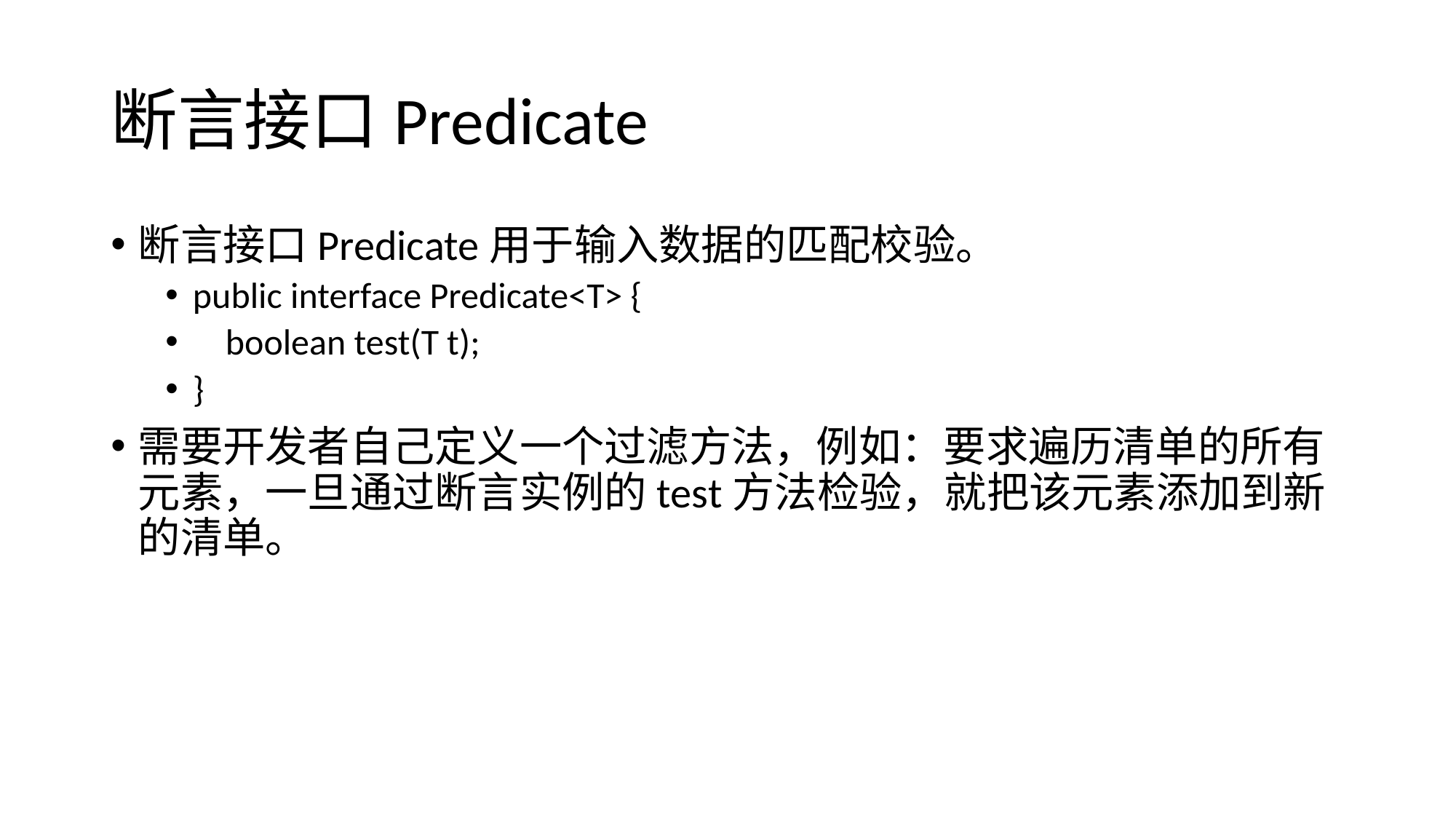

# 断言接口Predicate
断言接口Predicate用于输入数据的匹配校验。
public interface Predicate<T> {
    boolean test(T t);
}
需要开发者自己定义一个过滤方法，例如：要求遍历清单的所有元素，一旦通过断言实例的test方法检验，就把该元素添加到新的清单。